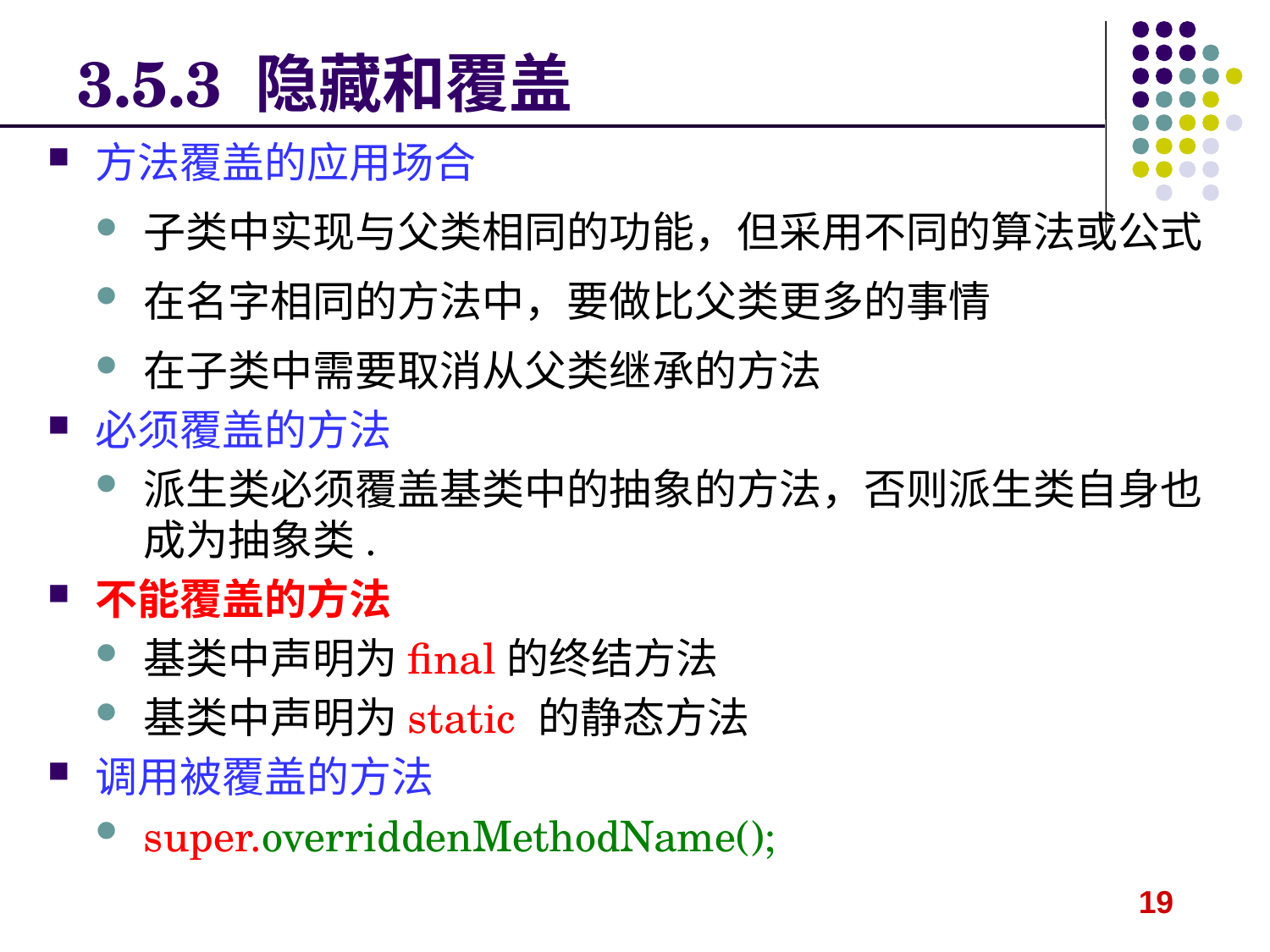

# 3.5.3 隐藏和覆盖
方法覆盖的应用场合
子类中实现与父类相同的功能，但采用不同的算法或公式
在名字相同的方法中，要做比父类更多的事情
在子类中需要取消从父类继承的方法
必须覆盖的方法
派生类必须覆盖基类中的抽象的方法，否则派生类自身也成为抽象类.
不能覆盖的方法
基类中声明为final的终结方法
基类中声明为static 的静态方法
调用被覆盖的方法
super.overriddenMethodName();